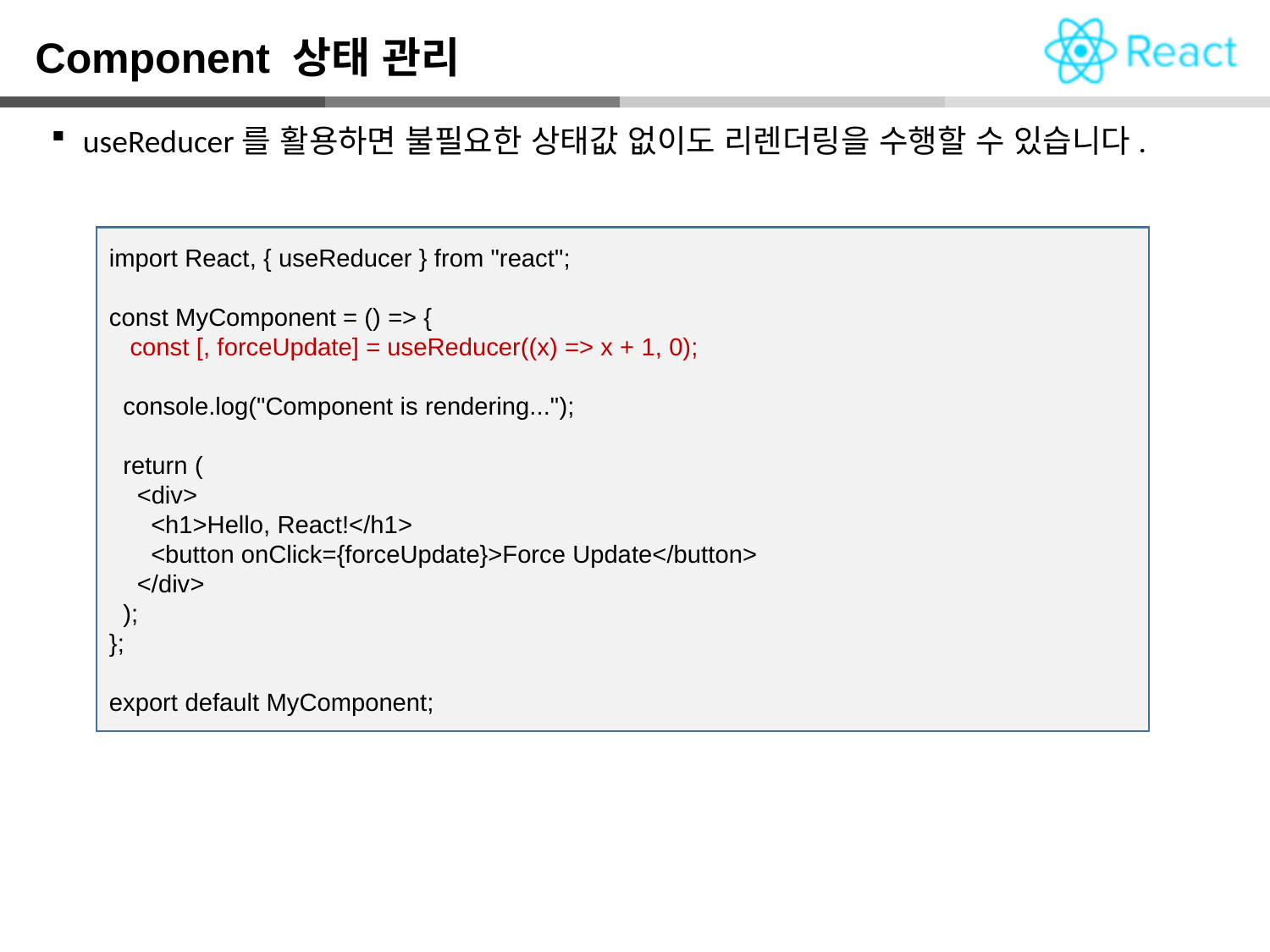

Component 상태 관리
useReducer를 활용하면 불필요한 상태값 없이도 리렌더링을 수행할 수 있습니다.
import React, { useReducer } from "react";

const MyComponent = () => {
   const [, forceUpdate] = useReducer((x) => x + 1, 0);

  console.log("Component is rendering...");

  return (
    <div>
      <h1>Hello, React!</h1>
      <button onClick={forceUpdate}>Force Update</button>
    </div>
  );
};

export default MyComponent;